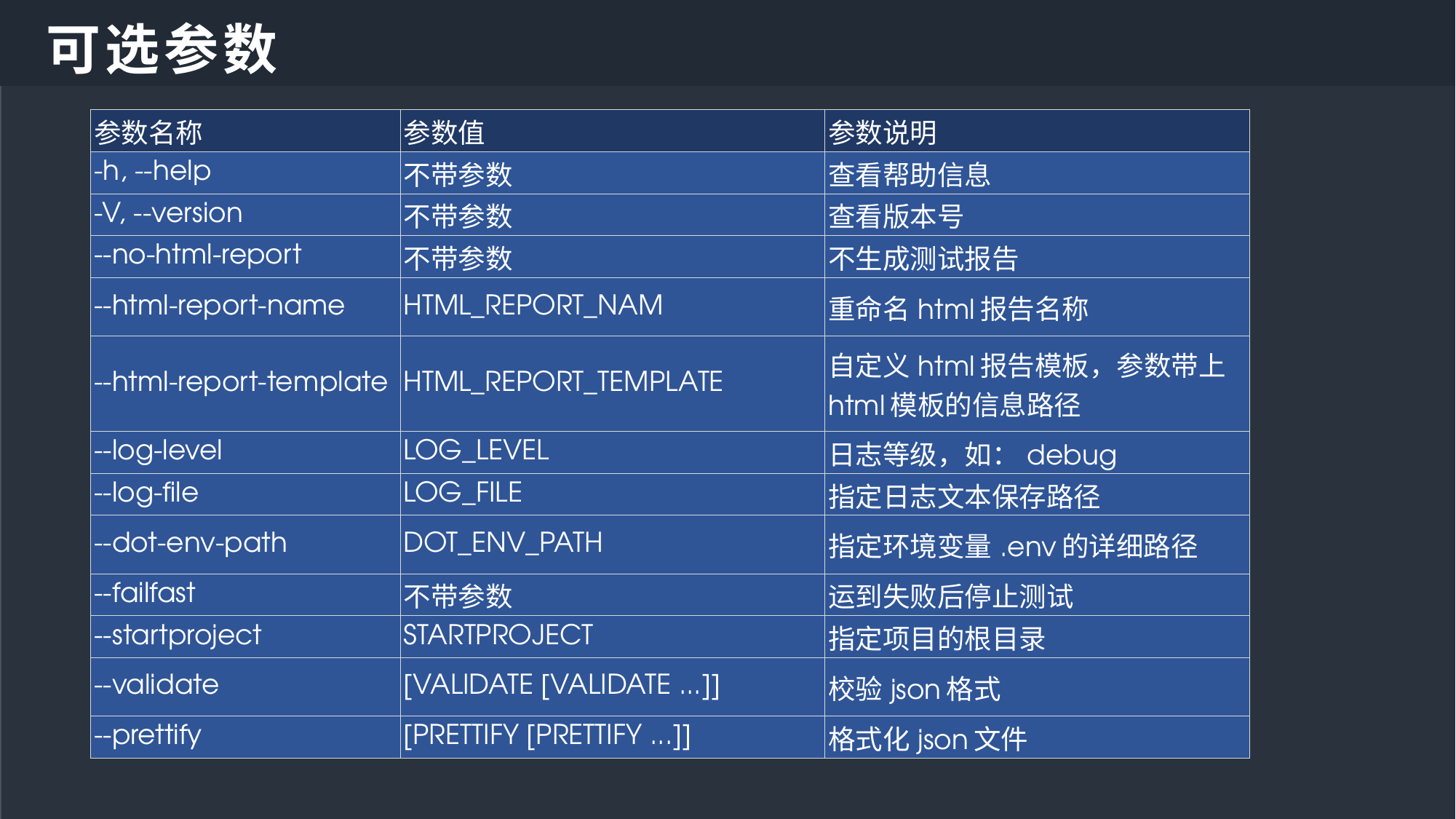

CONENTS
可选参数
| 参数名称 | 参数值 | 参数说明 |
| --- | --- | --- |
| -h, --help | 不带参数 | 查看帮助信息 |
| -V, --version | 不带参数 | 查看版本号 |
| --no-html-report | 不带参数 | 不生成测试报告 |
| --html-report-name | HTML\_REPORT\_NAM | 重命名html报告名称 |
| --html-report-template | HTML\_REPORT\_TEMPLATE | 自定义html报告模板，参数带上html模板的信息路径 |
| --log-level | LOG\_LEVEL | 日志等级，如：debug |
| --log-file | LOG\_FILE | 指定日志文本保存路径 |
| --dot-env-path | DOT\_ENV\_PATH | 指定环境变量.env的详细路径 |
| --failfast | 不带参数 | 运到失败后停止测试 |
| --startproject | STARTPROJECT | 指定项目的根目录 |
| --validate | [VALIDATE [VALIDATE ...]] | 校验json格式 |
| --prettify | [PRETTIFY [PRETTIFY ...]] | 格式化json文件 |
​
​